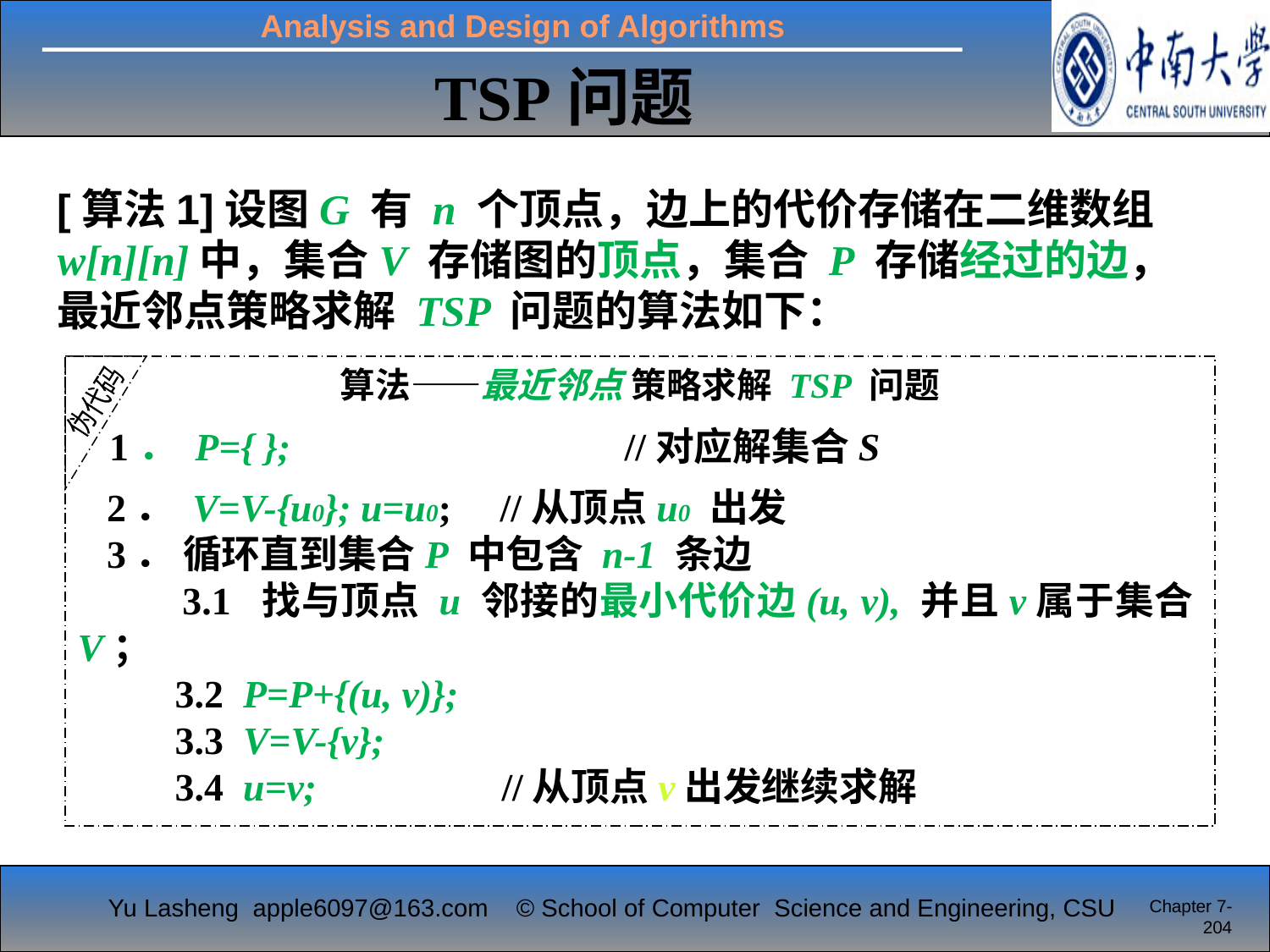

TSP问题
[算法1]设图G 有 n 个顶点，边上的代价存储在二维数组w[n][n]中，集合V 存储图的顶点，集合 P 存储经过的边，最近邻点策略求解 TSP 问题的算法如下：

伪代码
算法——最近邻点 策略求解 TSP 问题
   1． P={ };     		    //对应解集合S
   2． V=V-{u0}; u=u0;     //从顶点u0 出发
   3． 循环直到集合P 中包含 n-1 条边
          3.1  找与顶点 u 邻接的最小代价边(u, v), 并且v属于集合V；
          3.2  P=P+{(u, v)};
          3.3  V=V-{v};
          3.4  u=v;                   //从顶点v出发继续求解
Chapter 7-204